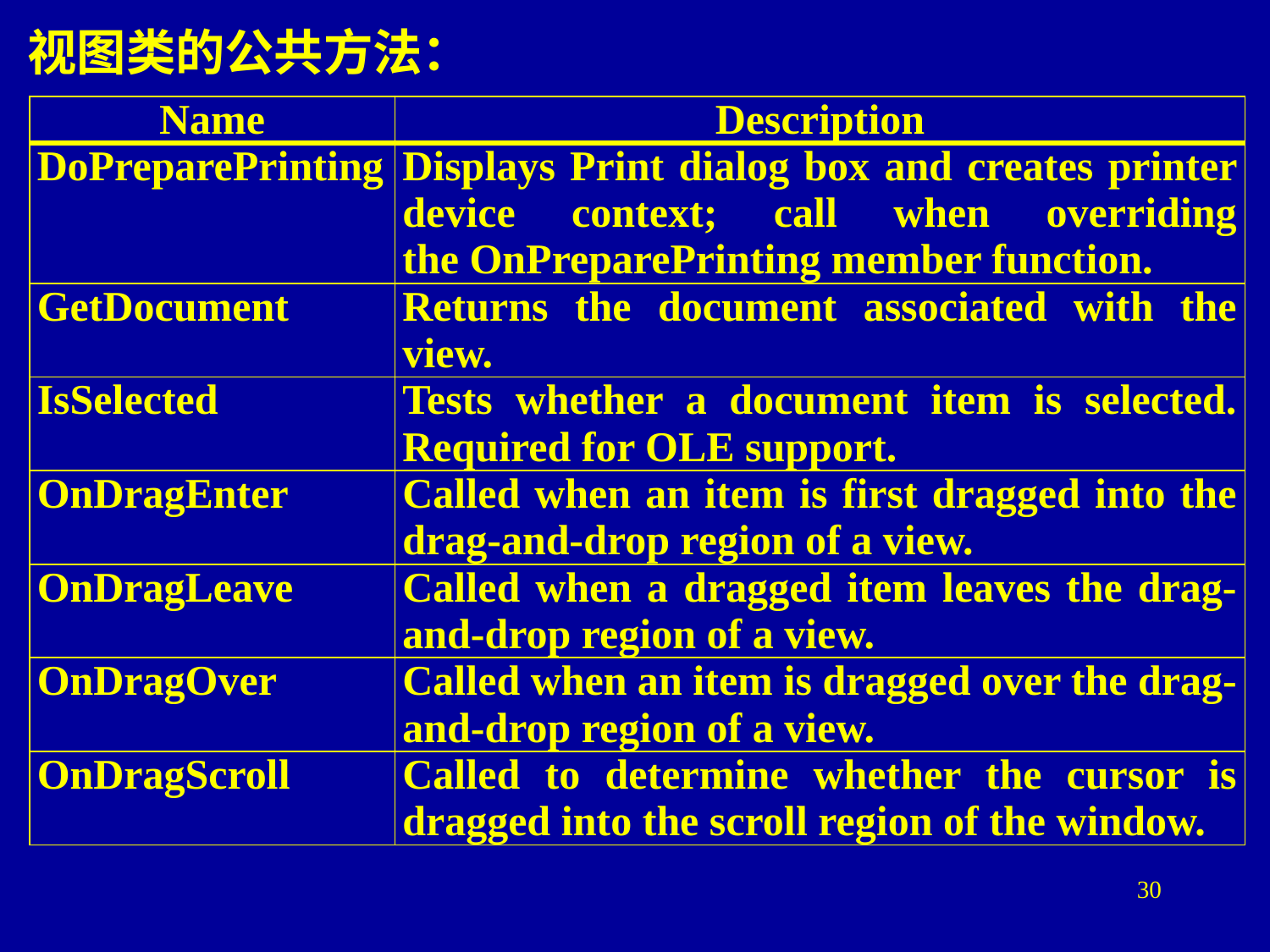

# 视图类的公共方法：
| Name | Description |
| --- | --- |
| DoPreparePrinting | Displays Print dialog box and creates printer device context; call when overriding the OnPreparePrinting member function. |
| GetDocument | Returns the document associated with the view. |
| IsSelected | Tests whether a document item is selected. Required for OLE support. |
| OnDragEnter | Called when an item is first dragged into the drag-and-drop region of a view. |
| OnDragLeave | Called when a dragged item leaves the drag-and-drop region of a view. |
| OnDragOver | Called when an item is dragged over the drag-and-drop region of a view. |
| OnDragScroll | Called to determine whether the cursor is dragged into the scroll region of the window. |
30